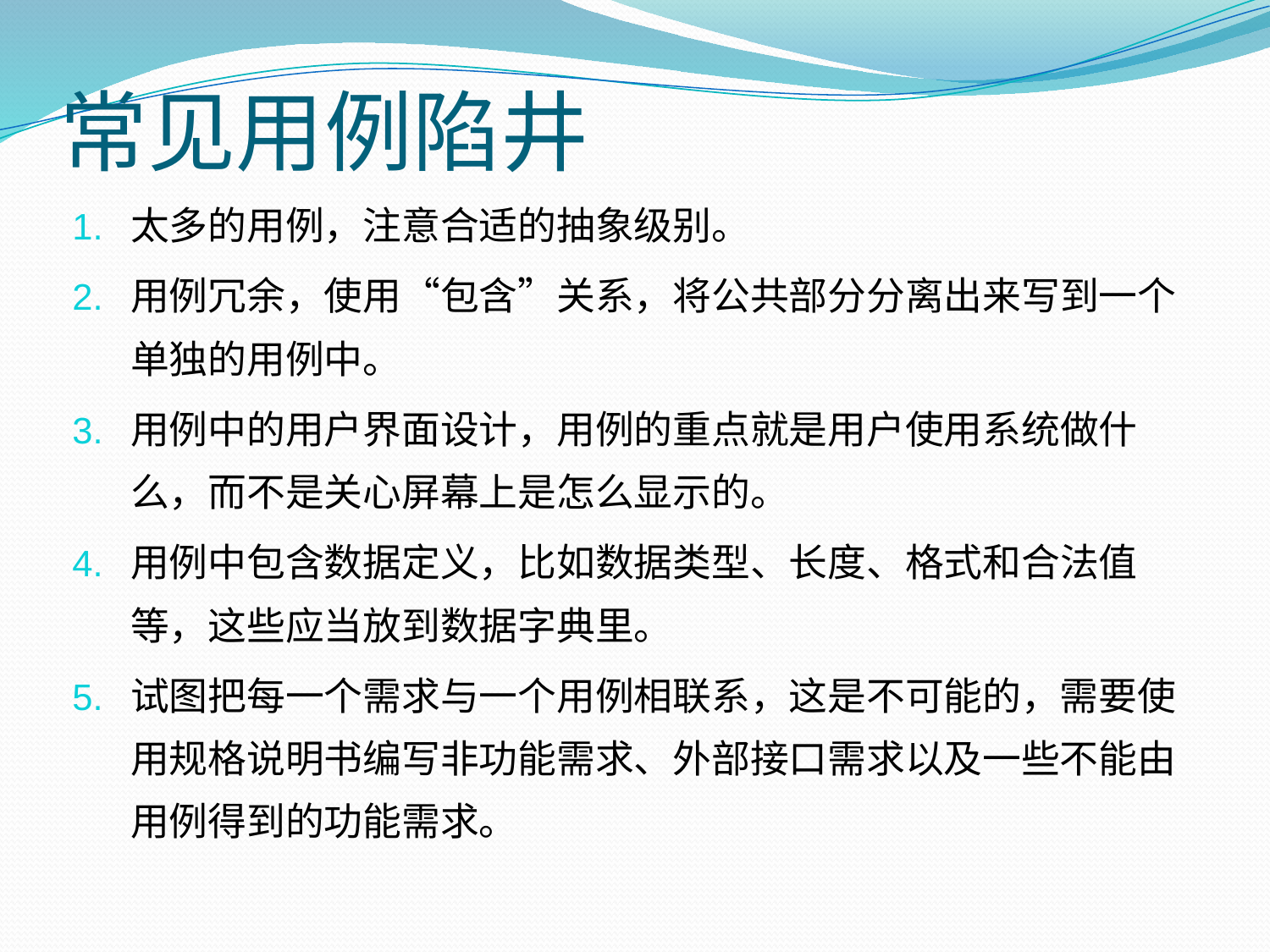

常见用例陷井
太多的用例，注意合适的抽象级别。
用例冗余，使用“包含”关系，将公共部分分离出来写到一个单独的用例中。
用例中的用户界面设计，用例的重点就是用户使用系统做什么，而不是关心屏幕上是怎么显示的。
用例中包含数据定义，比如数据类型、长度、格式和合法值等，这些应当放到数据字典里。
试图把每一个需求与一个用例相联系，这是不可能的，需要使用规格说明书编写非功能需求、外部接口需求以及一些不能由用例得到的功能需求。